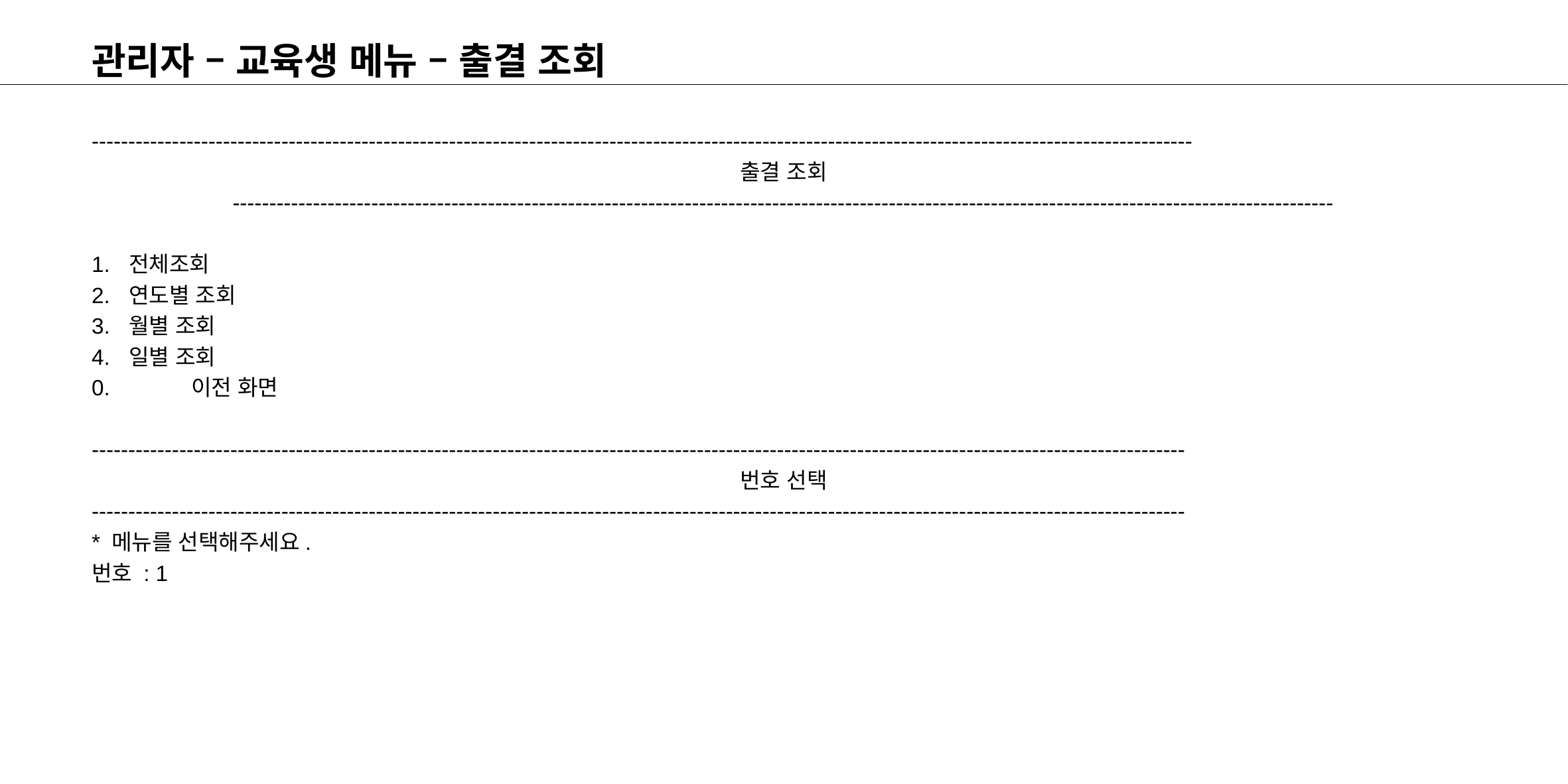

# 관리자 – 교육생 메뉴 – 출결 조회
-------------------------------------------------------------------------------------------------------------------------------------------------------
출결 조회
-------------------------------------------------------------------------------------------------------------------------------------------------------

전체조회
연도별 조회
월별 조회
일별 조회
0.	이전 화면

------------------------------------------------------------------------------------------------------------------------------------------------------
번호 선택
------------------------------------------------------------------------------------------------------------------------------------------------------
* 메뉴를 선택해주세요.
번호 : 1